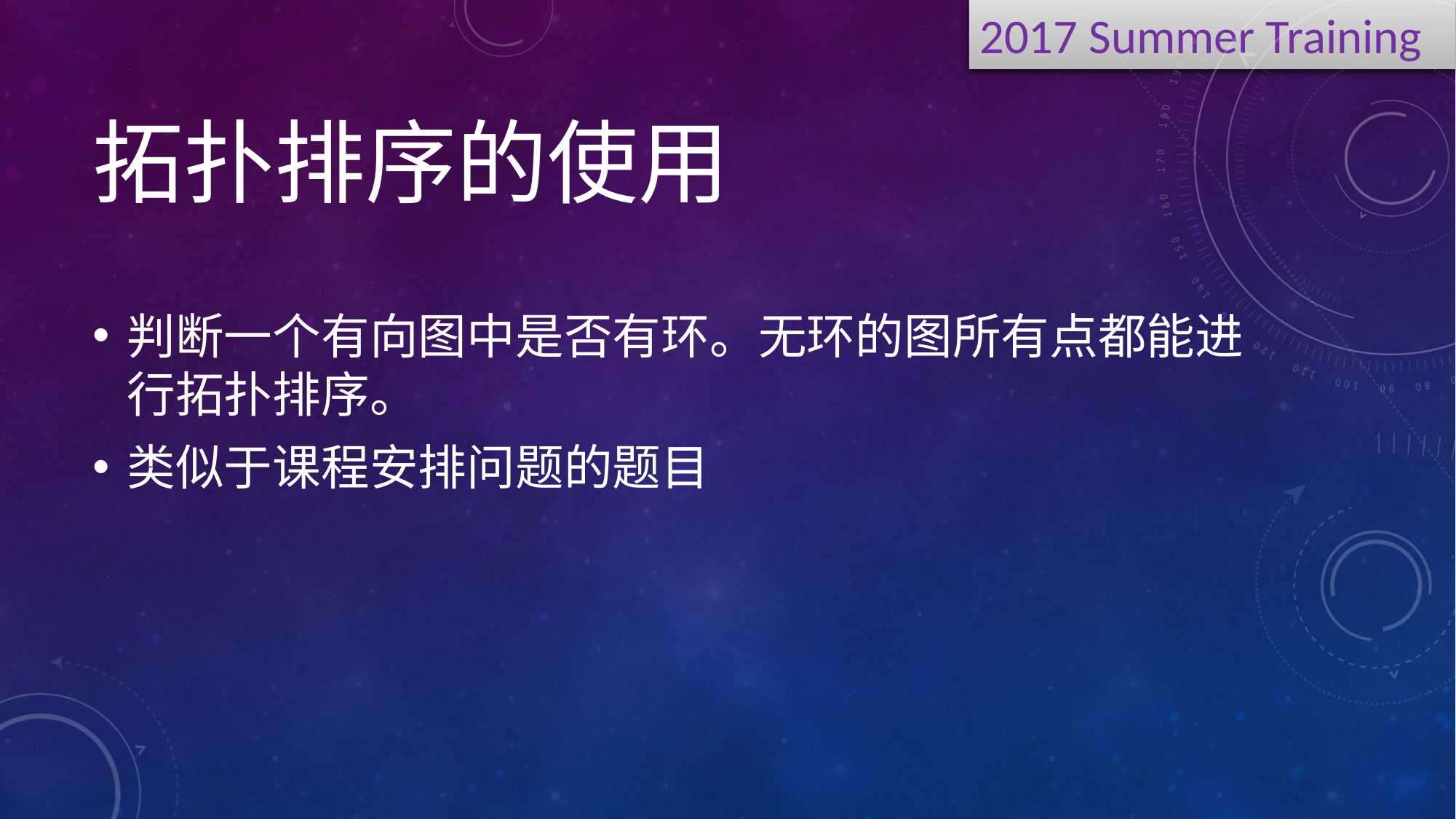

# 拓扑排序的使用
判断一个有向图中是否有环。无环的图所有点都能进行拓扑排序。
类似于课程安排问题的题目